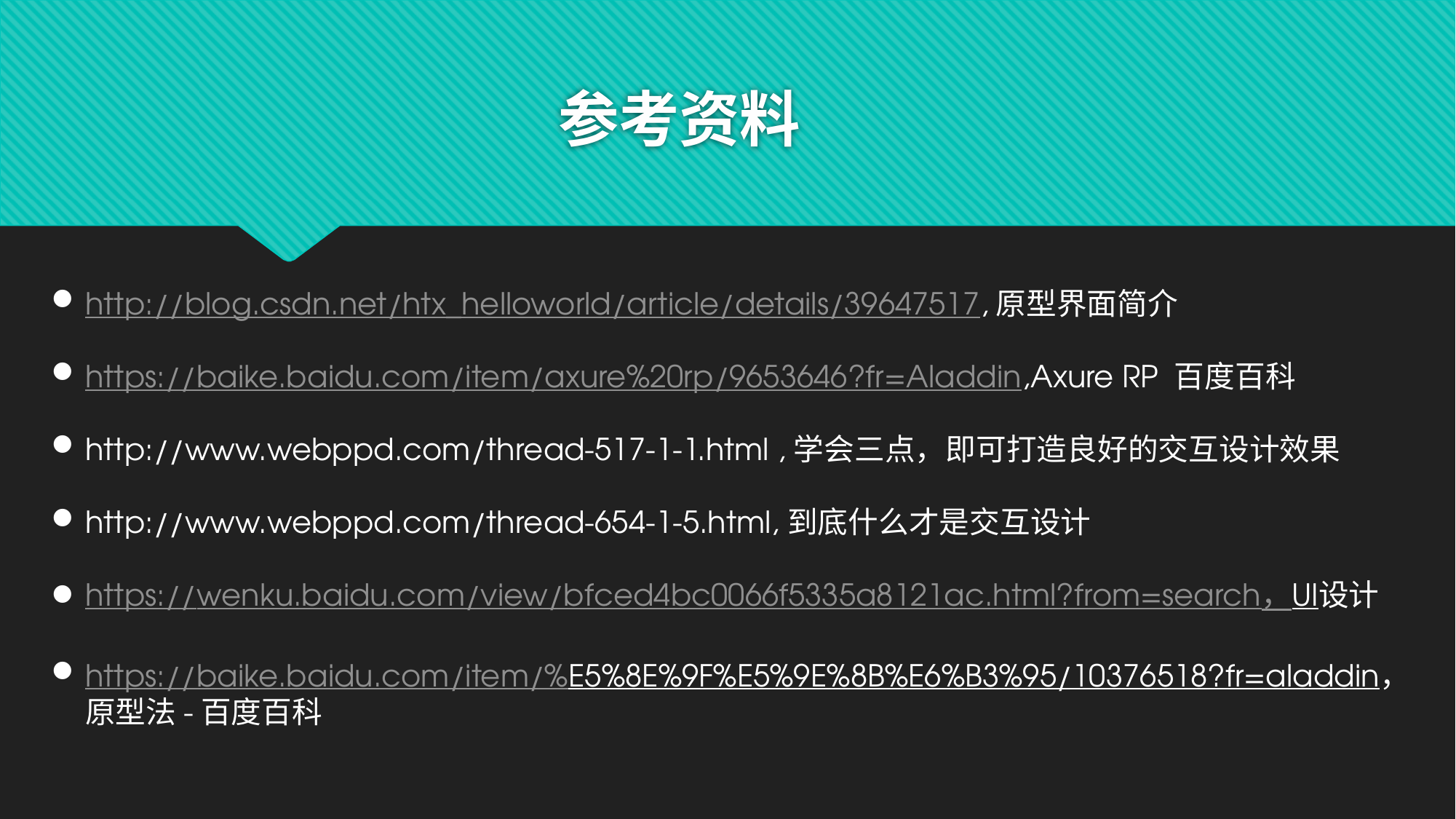

# 参考资料
http://blog.csdn.net/htx_helloworld/article/details/39647517,原型界面简介

https://baike.baidu.com/item/axure%20rp/9653646?fr=Aladdin,Axure RP 百度百科

http://www.webppd.com/thread-517-1-1.html ,学会三点，即可打造良好的交互设计效果

http://www.webppd.com/thread-654-1-5.html,到底什么才是交互设计

https://wenku.baidu.com/view/bfced4bc0066f5335a8121ac.html?from=search，UI设计

https://baike.baidu.com/item/%E5%8E%9F%E5%9E%8B%E6%B3%95/10376518?fr=aladdin，原型法-百度百科